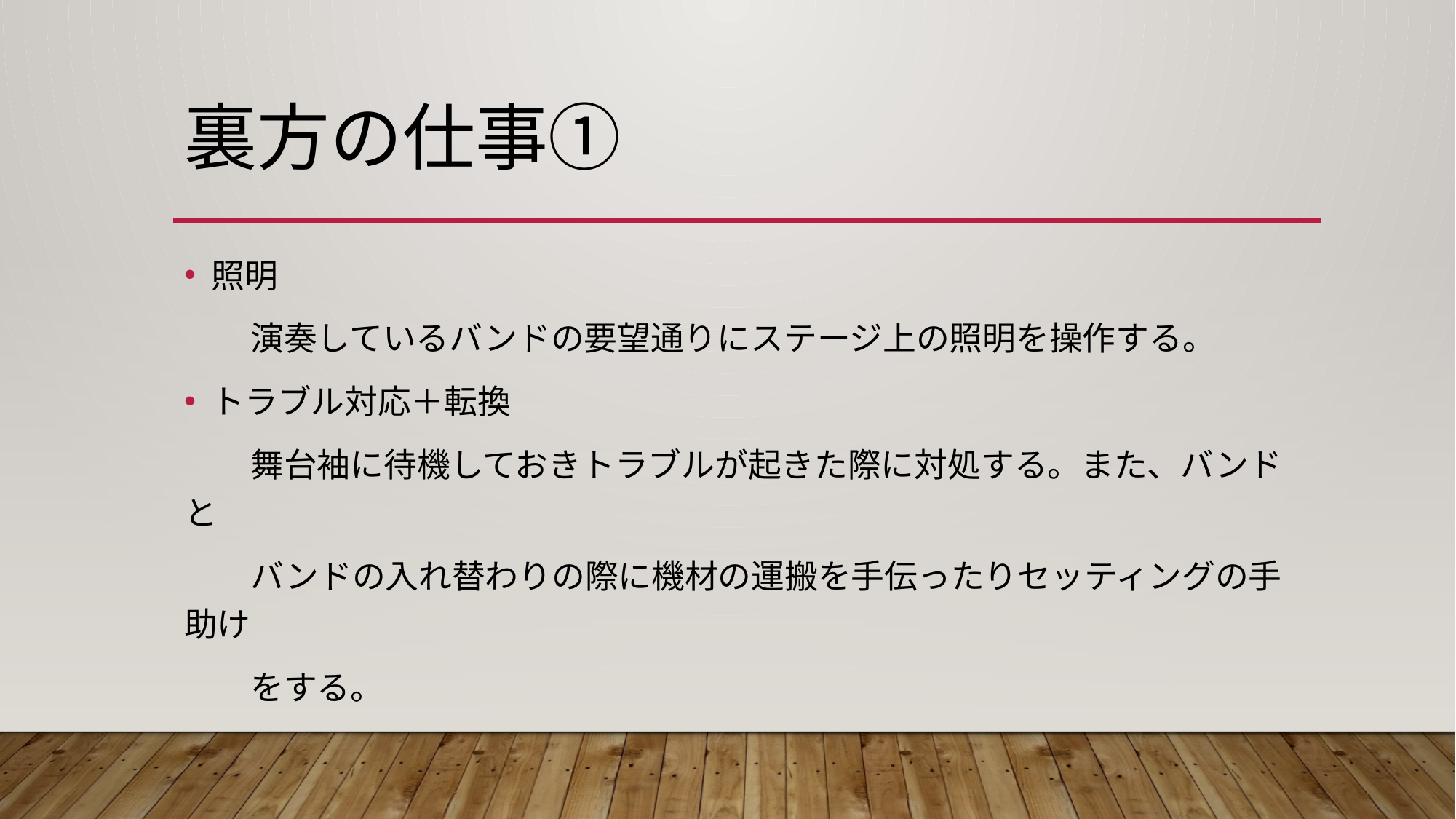

# 裏方の仕事①
照明
　　演奏しているバンドの要望通りにステージ上の照明を操作する。
トラブル対応＋転換
　　舞台袖に待機しておきトラブルが起きた際に対処する。また、バンドと
　　バンドの入れ替わりの際に機材の運搬を手伝ったりセッティングの手助け
　　をする。